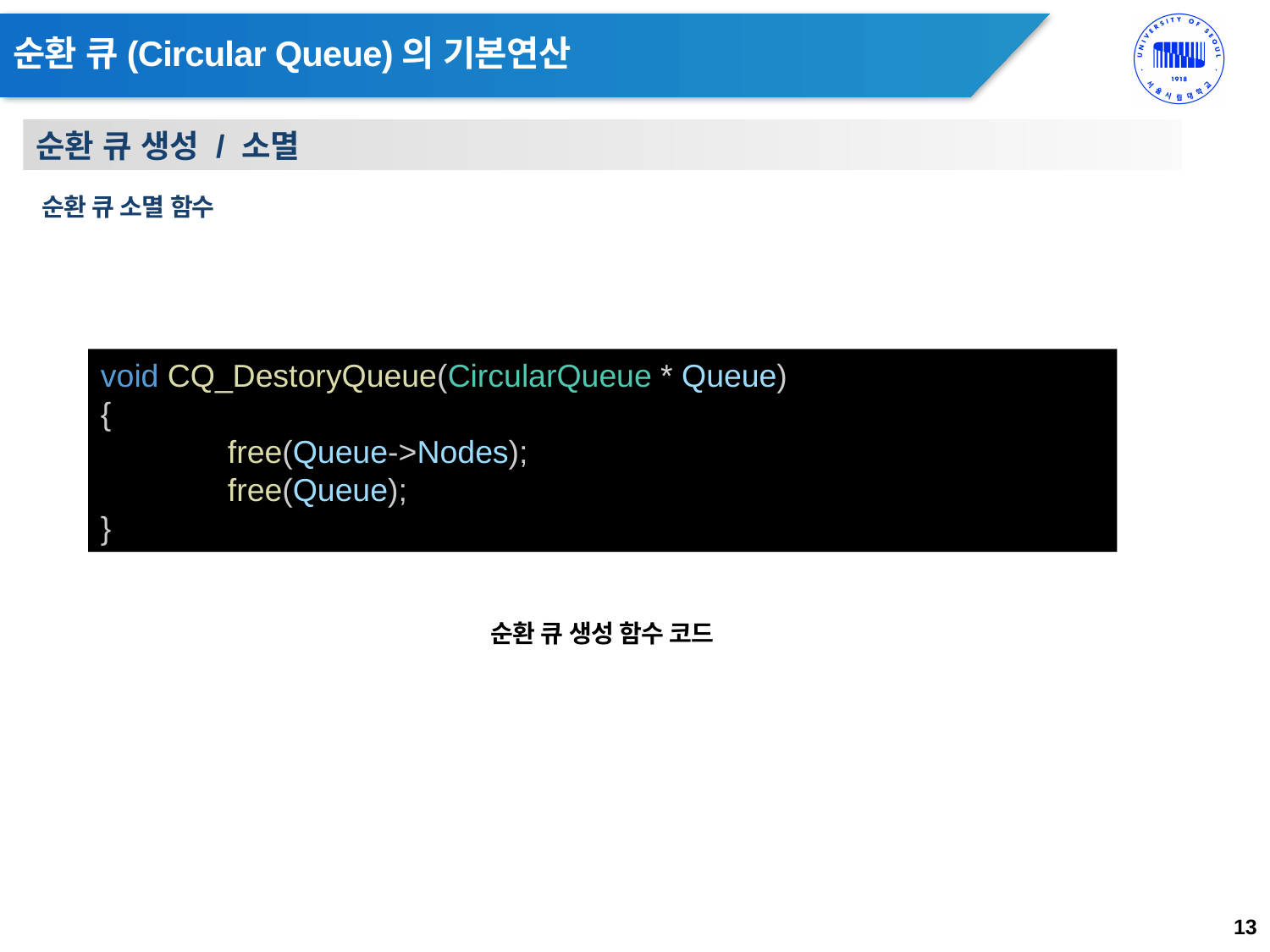

# 순환 큐(Circular Queue)의 기본연산
순환 큐 생성 / 소멸
순환 큐 소멸 함수

void CQ_DestoryQueue(CircularQueue * Queue)
{
	free(Queue->Nodes);
	free(Queue);
}
순환 큐 생성 함수 코드
13